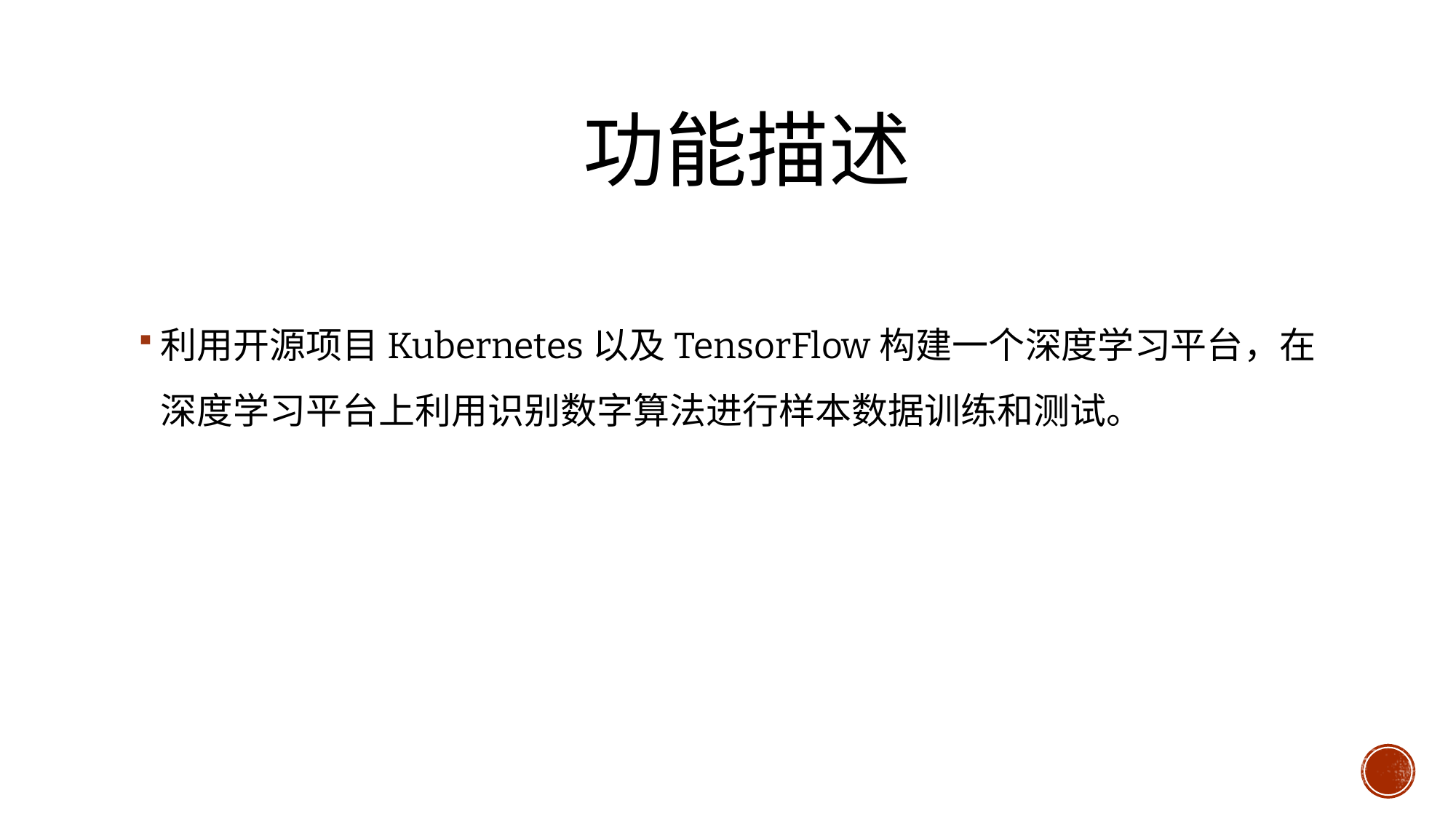

# 功能描述
利用开源项目Kubernetes以及TensorFlow构建一个深度学习平台，在深度学习平台上利用识别数字算法进行样本数据训练和测试。